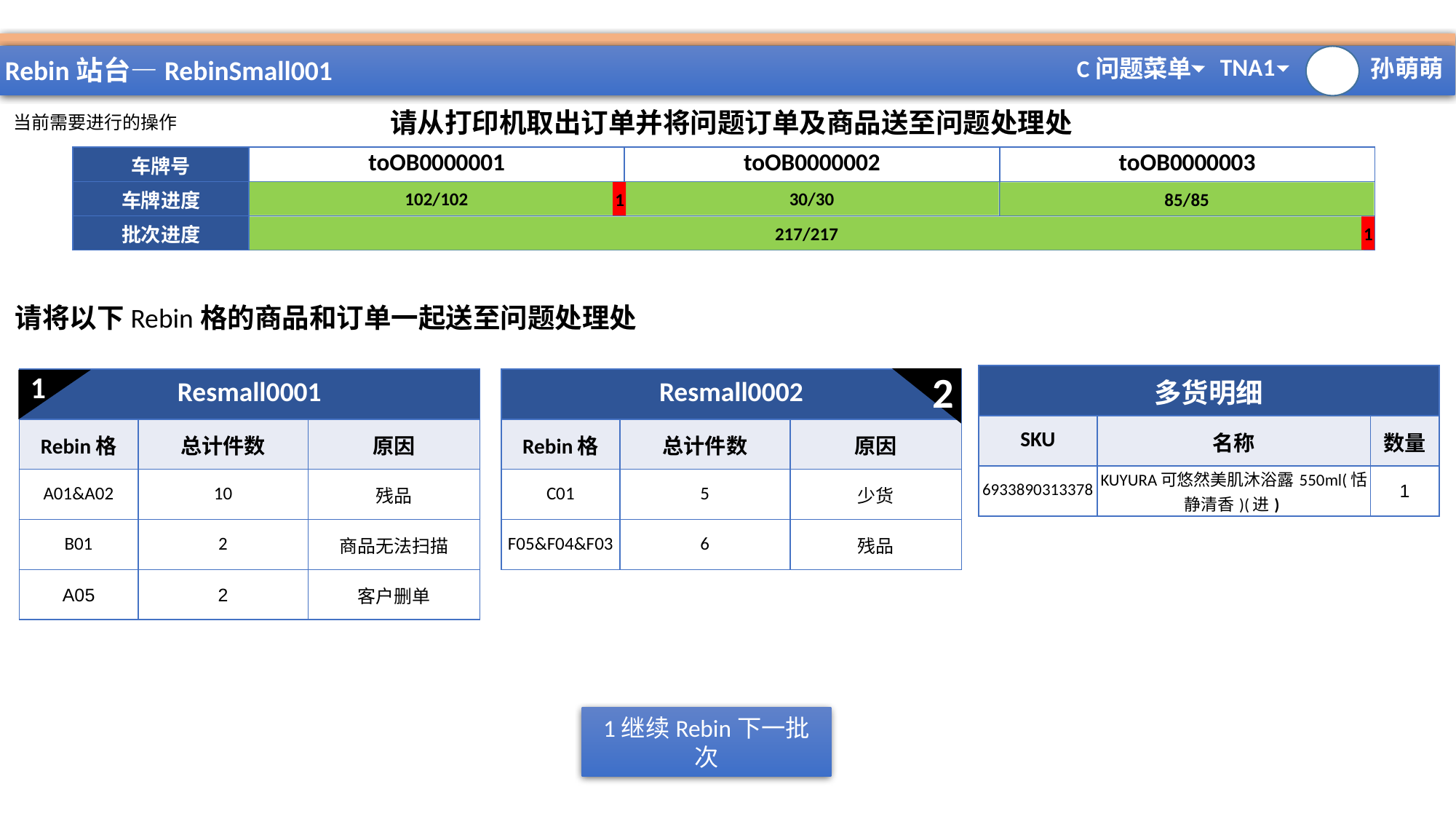

#
Rebin站台—RebinSmall001
请从打印机取出订单并将问题订单及商品送至问题处理处
当前需要进行的操作
| 车牌号 | toOB0000001 | toOB0000002 | toOB0000003 |
| --- | --- | --- | --- |
| 车牌进度 |  | 0/30 | 0/85 |
| 批次进度 | 102/217 |  |  |
30/30
102/102
1
85/85
1
217/217
请将以下Rebin格的商品和订单一起送至问题处理处
1
2

| 多货明细 |  |  |
| --- | --- | --- |
| SKU | 名称 | 数量 |
| 6933890313378 | KUYURA可悠然美肌沐浴露550ml(恬静清香)(进) | 1 |
| Resmall0001 |  |  |
| --- | --- | --- |
| Rebin格 | 总计件数 | 原因 |
| A01&A02 | 10 | 残品 |
| B01 | 2 | 商品无法扫描 |
| A05 | 2 | 客户删单 |
| Resmall0002 |  |  |
| --- | --- | --- |
| Rebin格 | 总计件数 | 原因 |
| C01 | 5 | 少货 |
| F05&F04&F03 | 6 | 残品 |
1继续Rebin下一批次